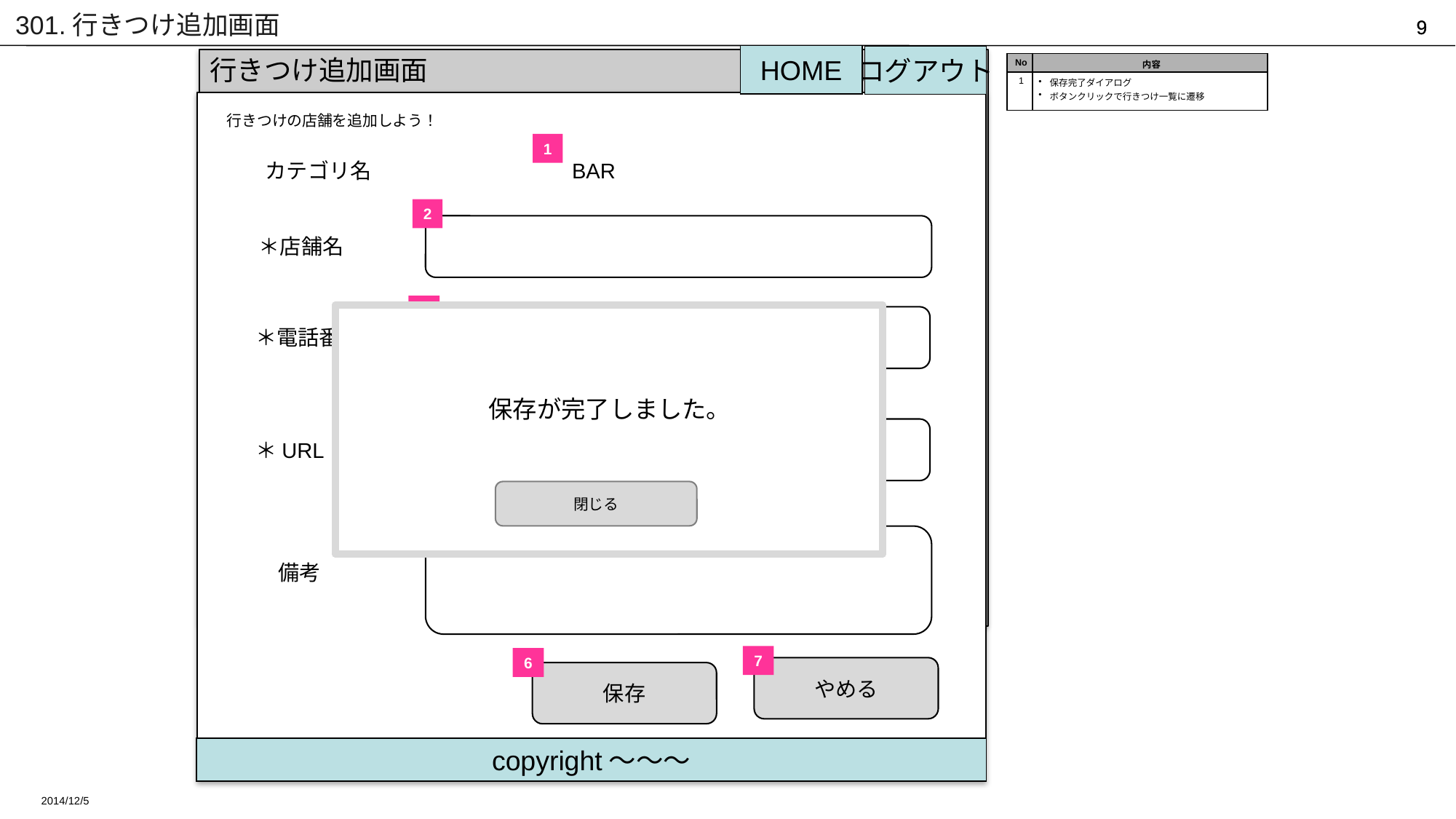

301.行きつけ追加画面
HOME
ログアウト
行きつけ追加画面

| No | 内容 |
| --- | --- |
| 1 | 保存完了ダイアログ ボタンクリックで行きつけ一覧に遷移 |

行きつけの店舗を追加しよう！
1
 カテゴリ名
BAR
2

＊店舗名
3

＊電話番号

保存が完了しました。

保存が完了しました。

保存が完了しました。

保存が完了しました。

4

＊URL
1
閉じる
閉じる
閉じる
5

　備考
7
6
やめる
保存
copyright～～～
2014/12/5